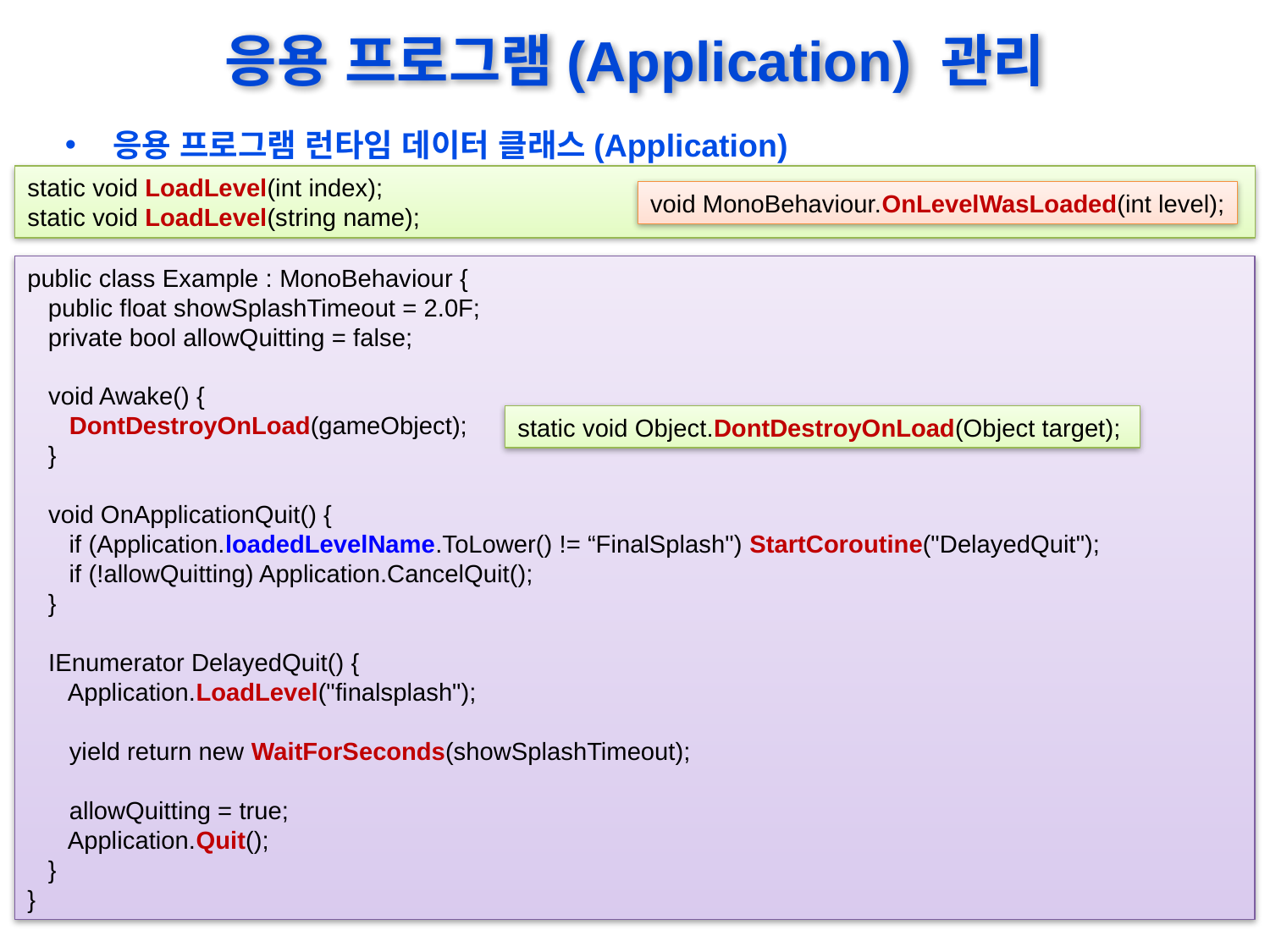

# 응용 프로그램(Application) 관리
응용 프로그램 런타임 데이터 클래스(Application)
static void LoadLevel(int index);
static void LoadLevel(string name);
void MonoBehaviour.OnLevelWasLoaded(int level);
public class Example : MonoBehaviour {
   public float showSplashTimeout = 2.0F;
   private bool allowQuitting = false;
   void Awake() {
      DontDestroyOnLoad(gameObject);
   }
   void OnApplicationQuit() {
      if (Application.loadedLevelName.ToLower() != “FinalSplash") StartCoroutine("DelayedQuit");
      if (!allowQuitting) Application.CancelQuit();
   }
   IEnumerator DelayedQuit() {
      Application.LoadLevel("finalsplash");
      yield return new WaitForSeconds(showSplashTimeout);
      allowQuitting = true;
      Application.Quit();
   }
}
static void Object.DontDestroyOnLoad(Object target);